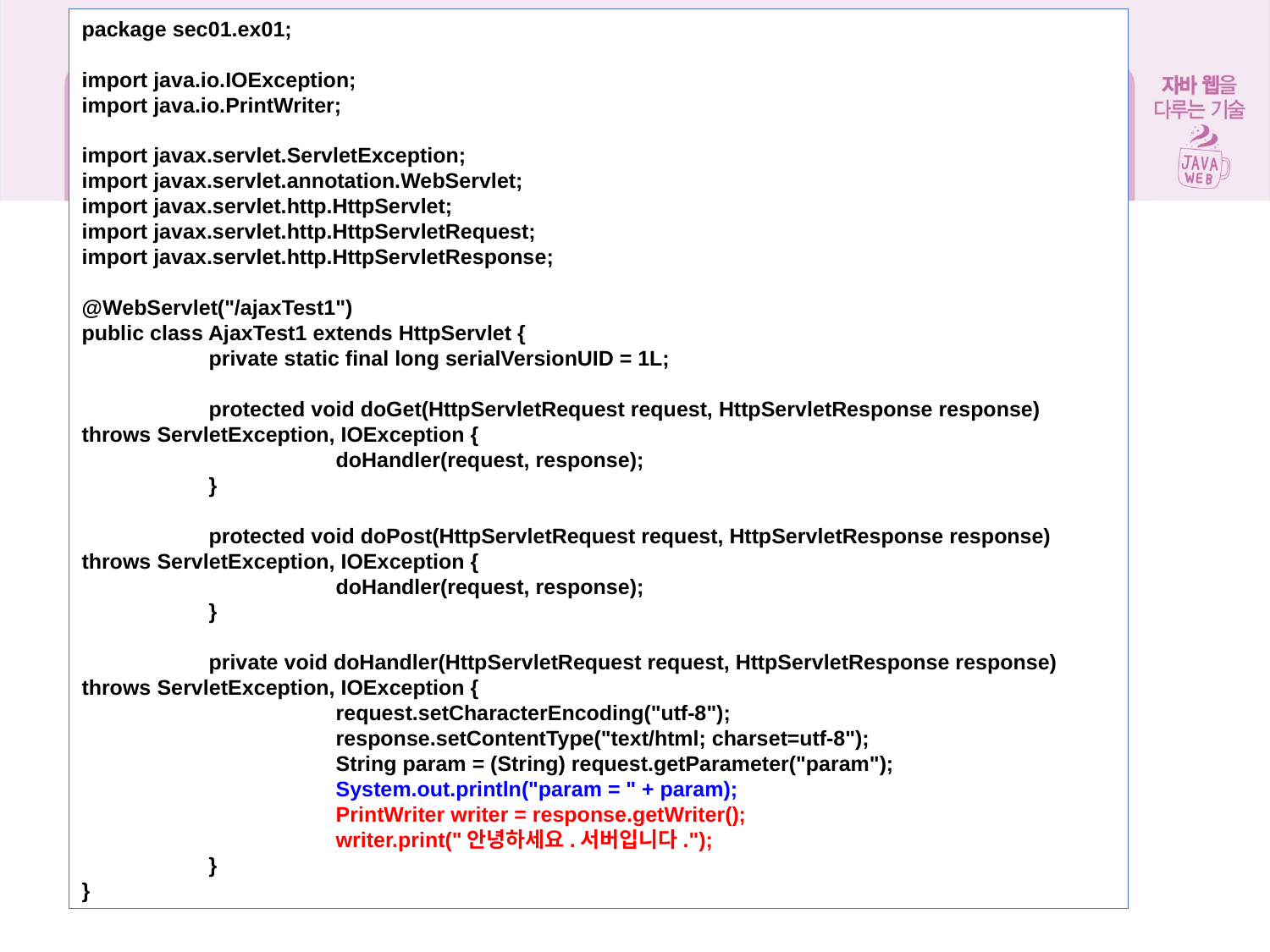

16장 HTML5와 제이쿼리
package sec01.ex01;

import java.io.IOException;
import java.io.PrintWriter;

import javax.servlet.ServletException;
import javax.servlet.annotation.WebServlet;
import javax.servlet.http.HttpServlet;
import javax.servlet.http.HttpServletRequest;
import javax.servlet.http.HttpServletResponse;

@WebServlet("/ajaxTest1")
public class AjaxTest1 extends HttpServlet {
	private static final long serialVersionUID = 1L;

	protected void doGet(HttpServletRequest request, HttpServletResponse response) throws ServletException, IOException {
		doHandler(request, response);
	}

	protected void doPost(HttpServletRequest request, HttpServletResponse response) throws ServletException, IOException {
		doHandler(request, response);
	}

	private void doHandler(HttpServletRequest request, HttpServletResponse response)	throws ServletException, IOException {
		request.setCharacterEncoding("utf-8");
		response.setContentType("text/html; charset=utf-8");
		String param = (String) request.getParameter("param");
		System.out.println("param = " + param);
		PrintWriter writer = response.getWriter();
		writer.print("안녕하세요.서버입니다.");
	}
}